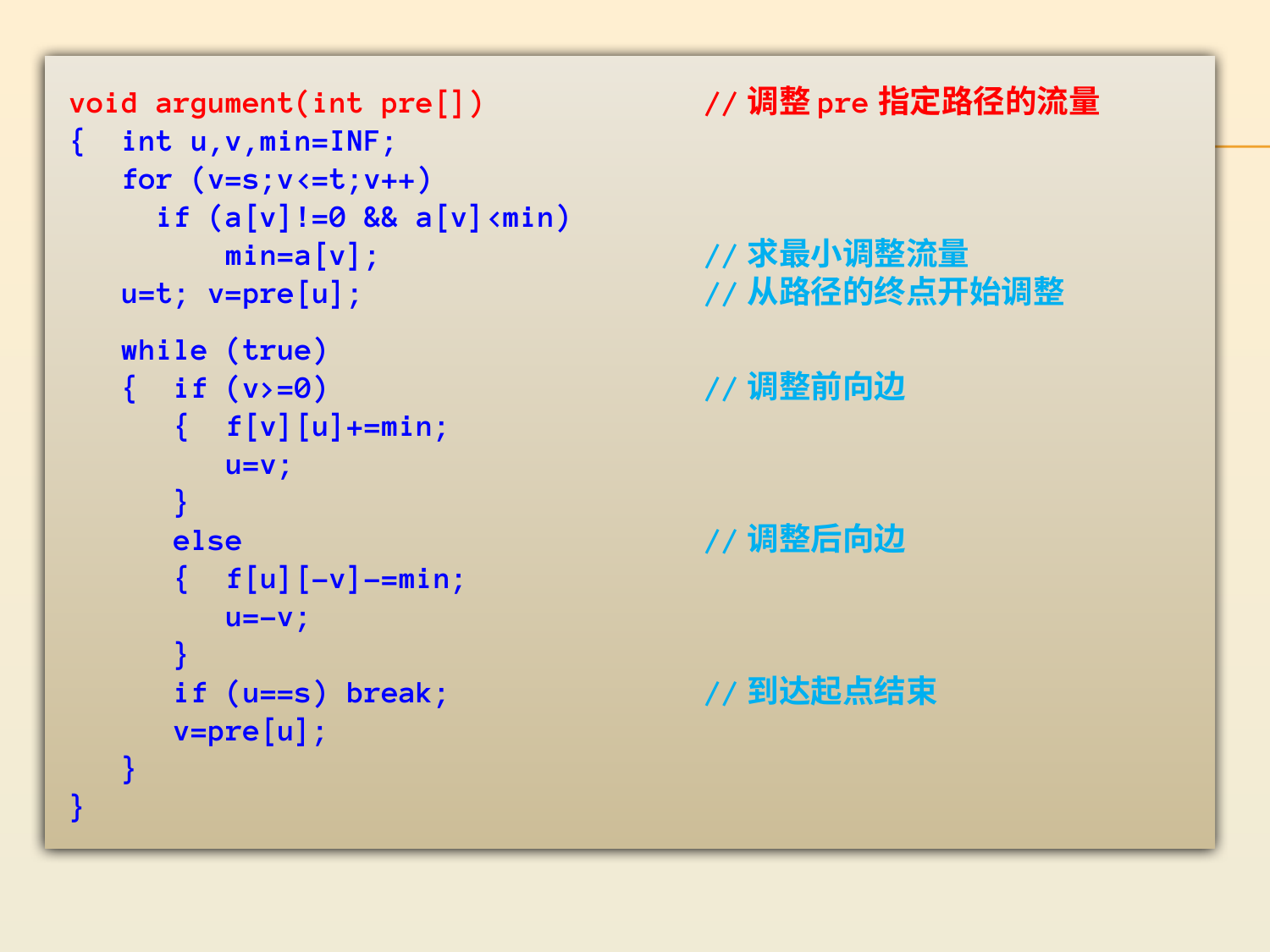

void argument(int pre[])		//调整pre指定路径的流量
{  int u,v,min=INF;
   for (v=s;v<=t;v++)
     if (a[v]!=0 && a[v]<min)
         min=a[v];			//求最小调整流量
   u=t; v=pre[u];			//从路径的终点开始调整
   while (true)
   {  if (v>=0)			//调整前向边
      {  f[v][u]+=min;
         u=v;
      }
      else				//调整后向边
      {  f[u][-v]-=min;
         u=-v;
      }
      if (u==s) break;		//到达起点结束
      v=pre[u];
   }
}